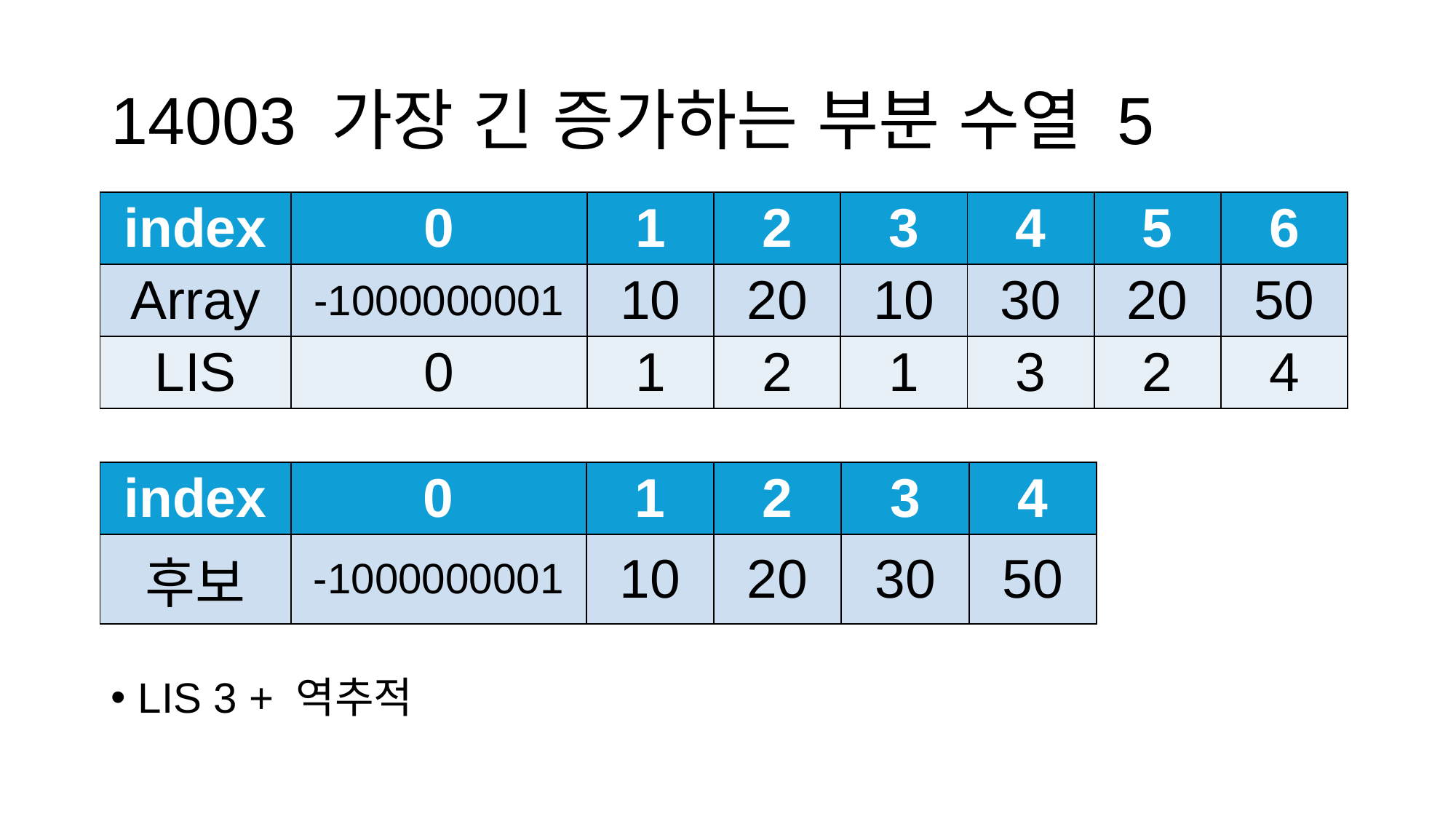

# 14003 가장 긴 증가하는 부분 수열 5
| index | 0 | 1 | 2 | 3 | 4 | 5 | 6 |
| --- | --- | --- | --- | --- | --- | --- | --- |
| Array | -1000000001 | 10 | 20 | 10 | 30 | 20 | 50 |
| LIS | 0 | 1 | 2 | 1 | 3 | 2 | 4 |
| index | 0 | 1 | 2 | 3 | 4 |
| --- | --- | --- | --- | --- | --- |
| 후보 | -1000000001 | 10 | 20 | 30 | 50 |
LIS 3 + 역추적